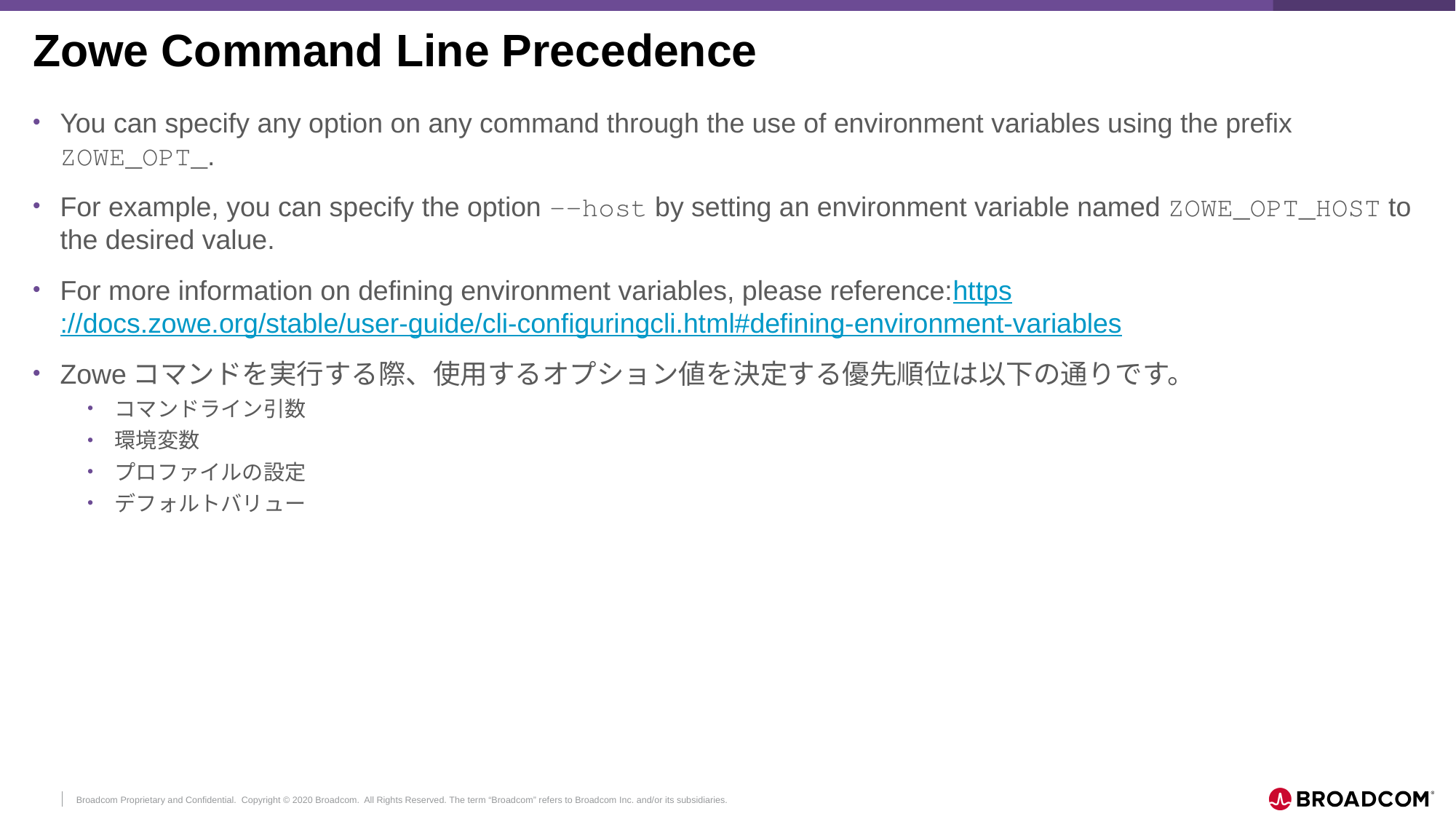

# Zowe Command Line Precedence
You can specify any option on any command through the use of environment variables using the prefix ZOWE_OPT_.
For example, you can specify the option --host by setting an environment variable named ZOWE_OPT_HOST to the desired value.
For more information on defining environment variables, please reference:https://docs.zowe.org/stable/user-guide/cli-configuringcli.html#defining-environment-variables
Zoweコマンドを実行する際、使用するオプション値を決定する優先順位は以下の通りです。
コマンドライン引数
環境変数
プロファイルの設定
デフォルトバリュー